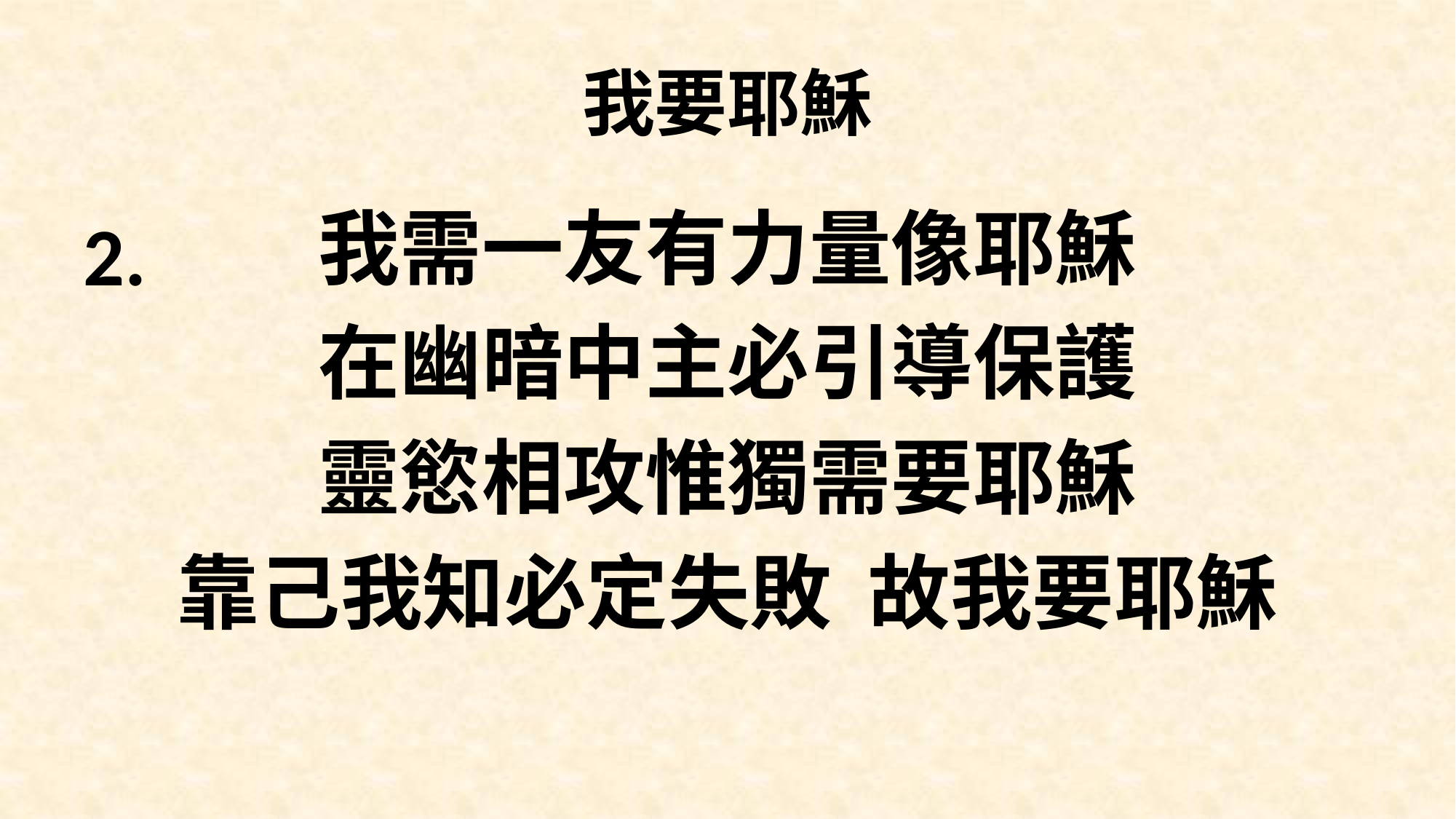

# 我要耶穌
我需一友有力量像耶穌
在幽暗中主必引導保護
靈慾相攻惟獨需要耶穌
靠己我知必定失敗  故我要耶穌
2.